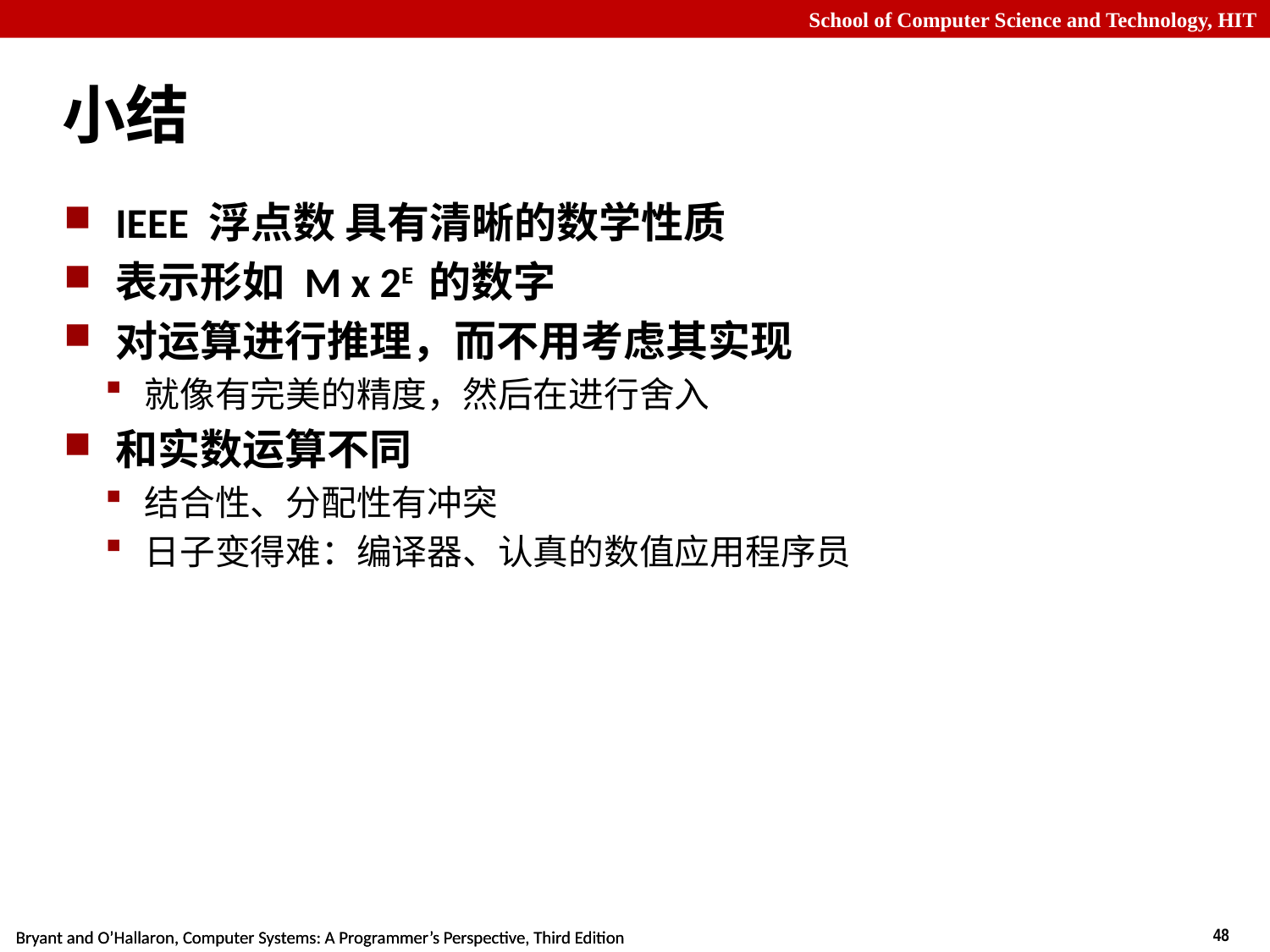

# 小结
IEEE 浮点数 具有清晰的数学性质
表示形如 M x 2E 的数字
对运算进行推理，而不用考虑其实现
就像有完美的精度，然后在进行舍入
和实数运算不同
结合性、分配性有冲突
日子变得难：编译器、认真的数值应用程序员